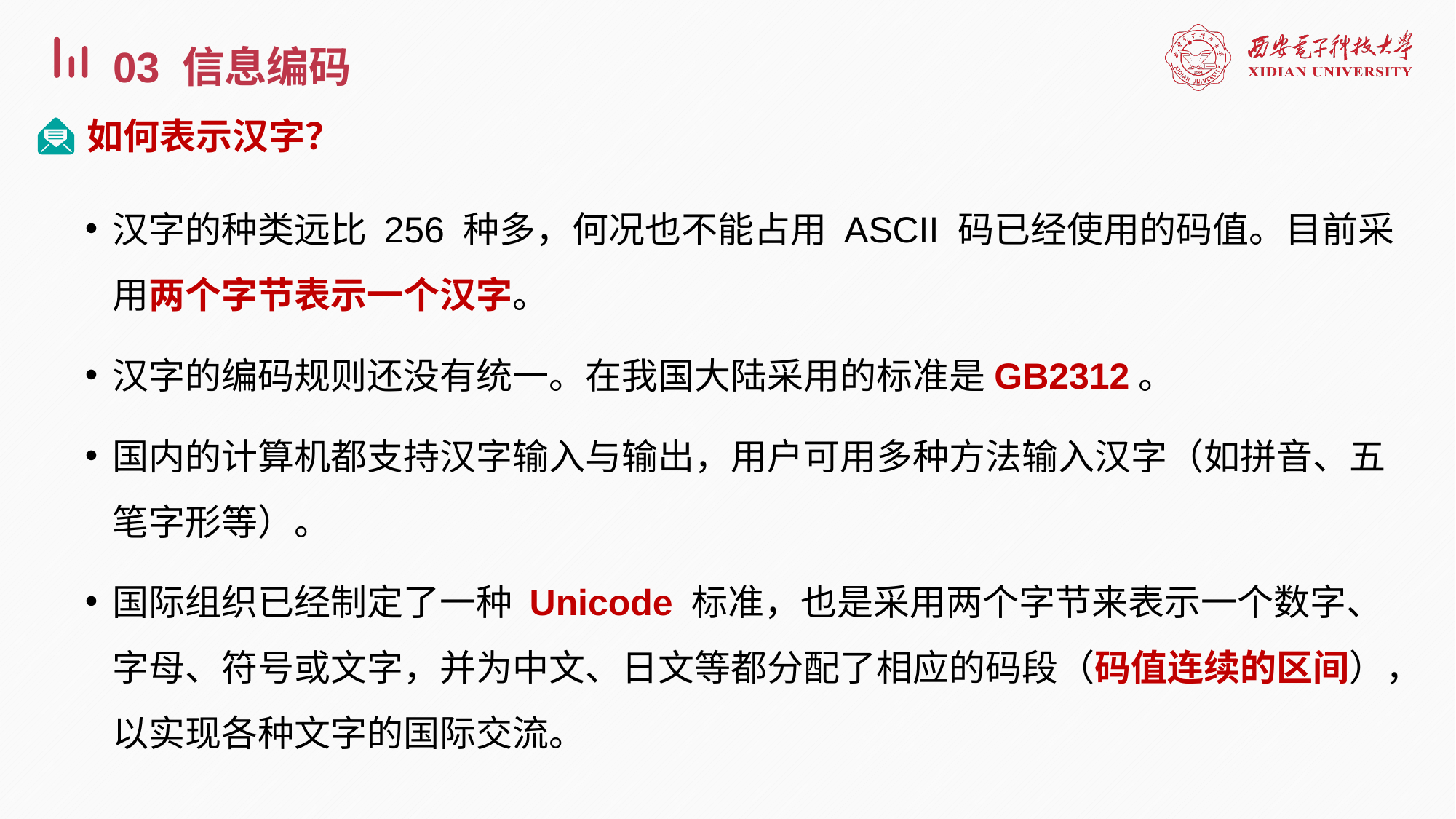

03 信息编码
如何表示汉字？

汉字的种类远比 256 种多，何况也不能占用 ASCII 码已经使用的码值。目前采用两个字节表示一个汉字。
汉字的编码规则还没有统一。在我国大陆采用的标准是GB2312。
国内的计算机都支持汉字输入与输出，用户可用多种方法输入汉字（如拼音、五笔字形等）。
国际组织已经制定了一种 Unicode 标准，也是采用两个字节来表示一个数字、字母、符号或文字，并为中文、日文等都分配了相应的码段（码值连续的区间），以实现各种文字的国际交流。